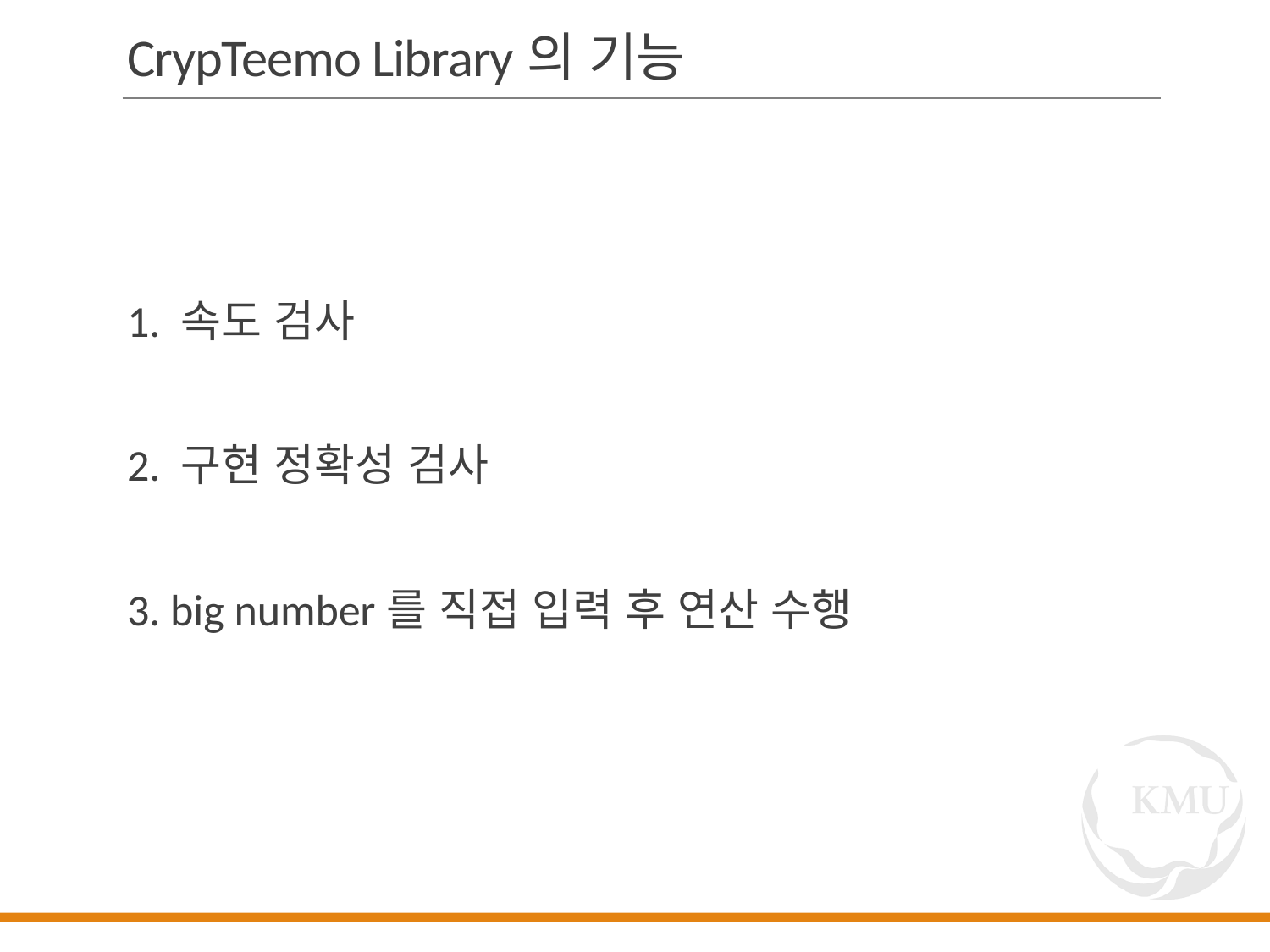

# CrypTeemo Library의 기능

1. 속도 검사

2. 구현 정확성 검사

3. big number를 직접 입력 후 연산 수행